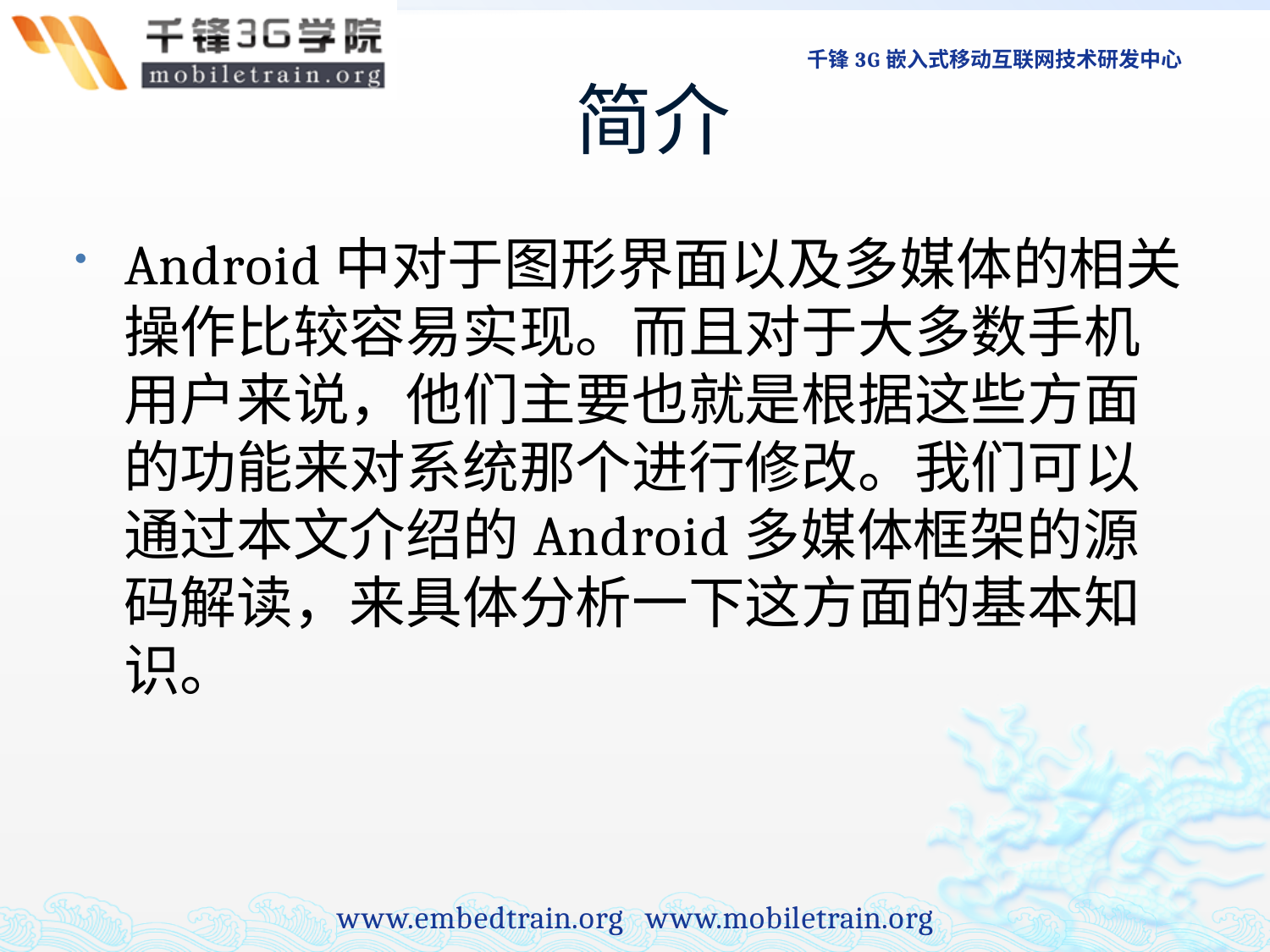

# 简介
Android中对于图形界面以及多媒体的相关操作比较容易实现。而且对于大多数手机用户来说，他们主要也就是根据这些方面的功能来对系统那个进行修改。我们可以通过本文介绍的Android多媒体框架的源码解读，来具体分析一下这方面的基本知识。